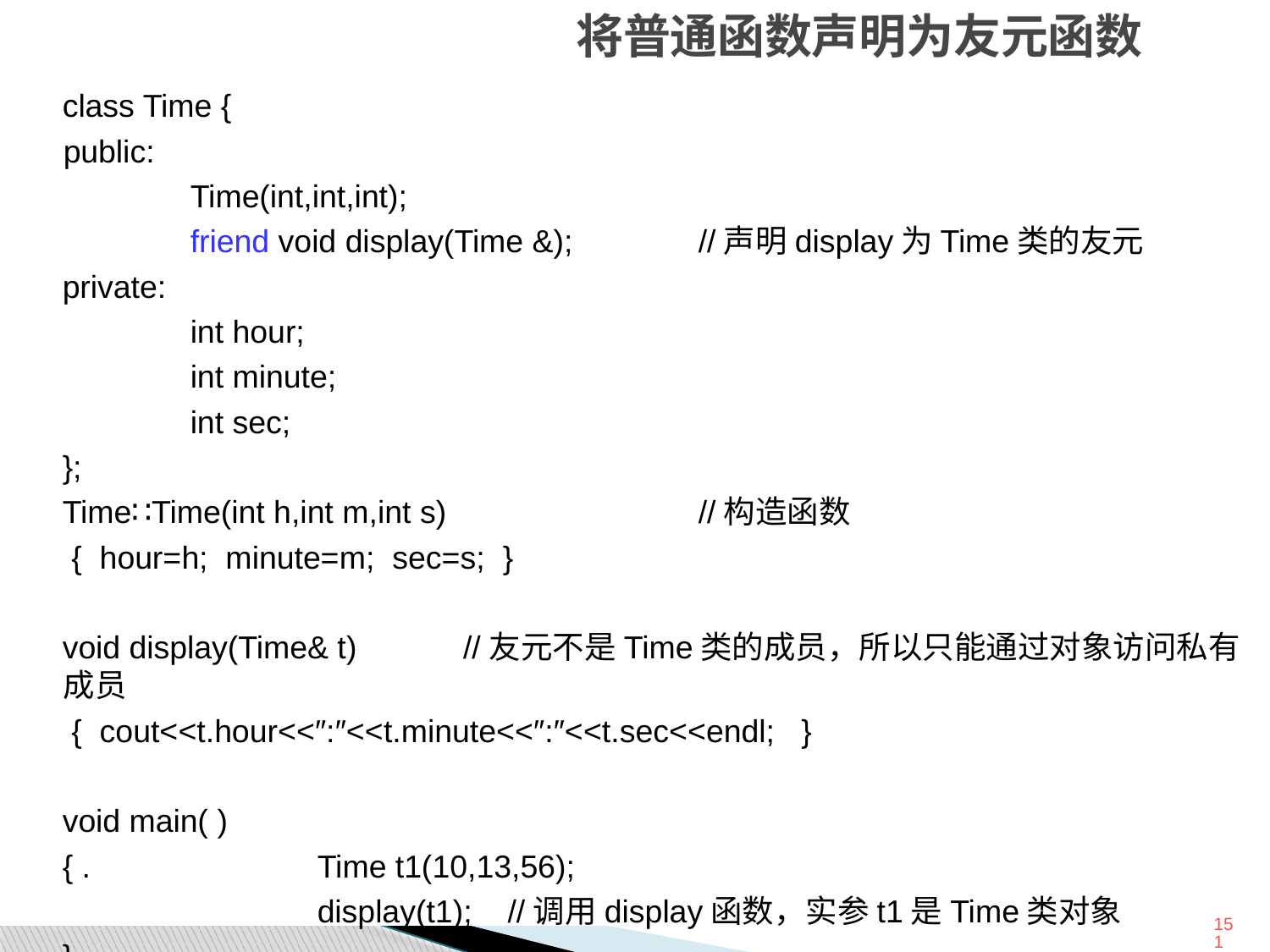

# 将普通函数声明为友元函数
class Time {
	public:
  	Time(int,int,int);
  	friend void display(Time &);   	//声明display为Time类的友元
private:
  	int hour;
  	int minute;
  	int sec;
};
Time∷Time(int h,int m,int s)      		//构造函数
 {  hour=h;  minute=m;  sec=s;  }

void display(Time& t)            //友元不是Time类的成员，所以只能通过对象访问私有成员
 {  cout<<t.hour<<″:″<<t.minute<<″:″<<t.sec<<endl;   }

void main( )
{ .		Time t1(10,13,56);
   		display(t1);    //调用display函数，实参t1是Time类对象
}

151